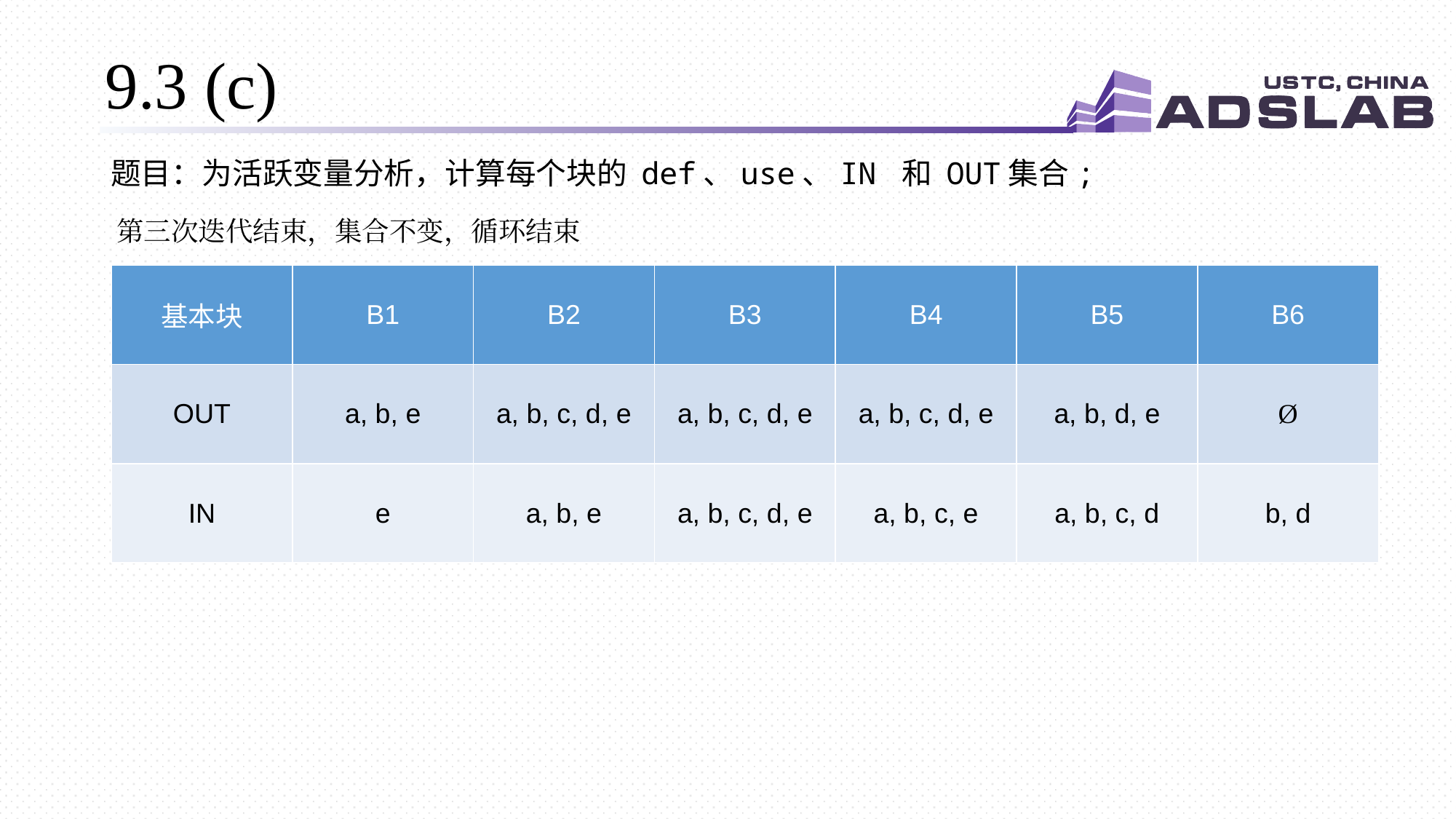

# 9.3 (c)
题目：为活跃变量分析，计算每个块的 def、use、IN 和 OUT集合;
第三次迭代结束，集合不变，循环结束

| 基本块 | B1 | B2 | B3 | B4 | B5 | B6 |
| --- | --- | --- | --- | --- | --- | --- |
| OUT | a, b, e | a, b, c, d, e | a, b, c, d, e | a, b, c, d, e | a, b, d, e | Ø |
| IN | e | a, b, e | a, b, c, d, e | a, b, c, e | a, b, c, d | b, d |